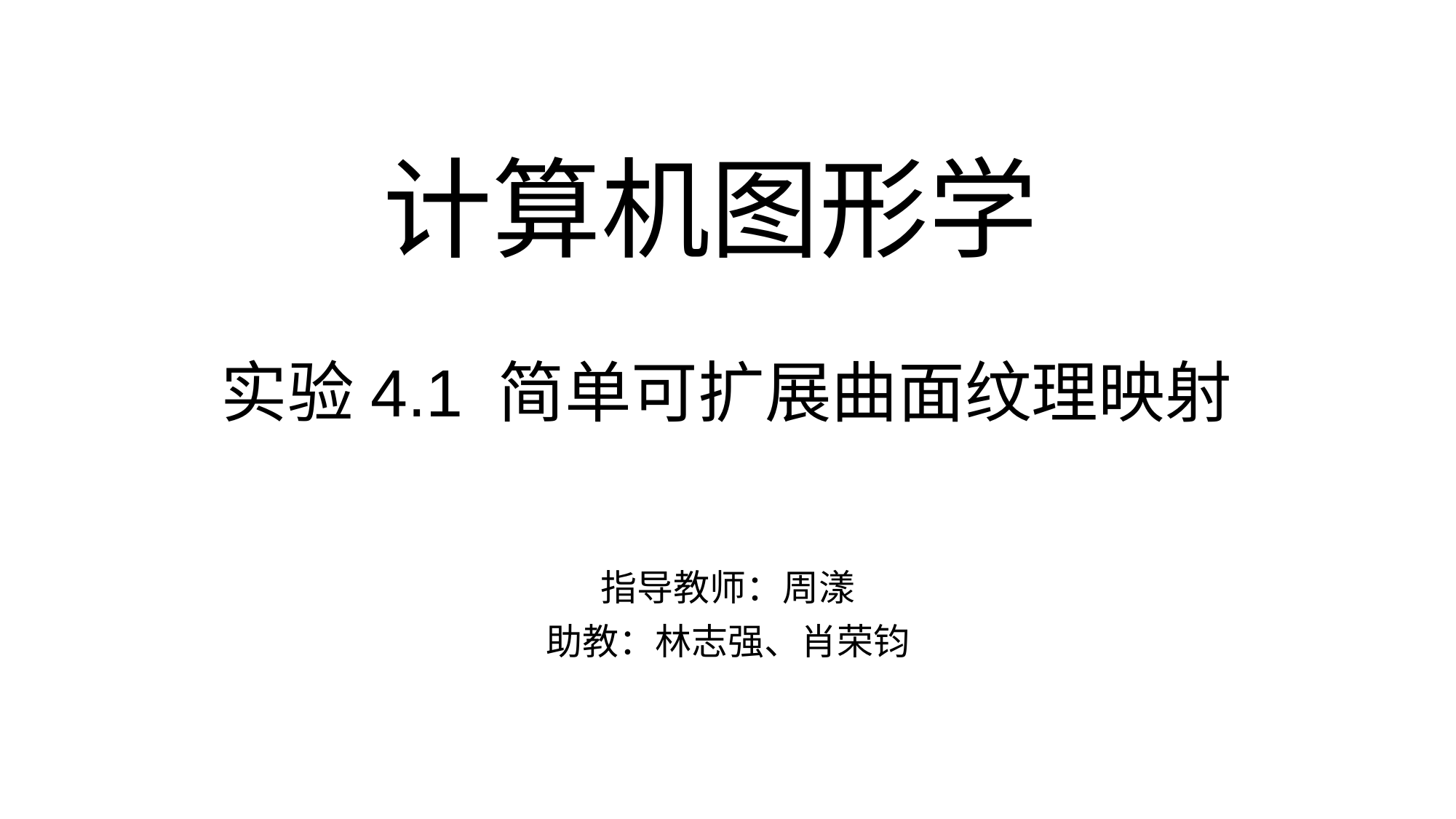

计算机图形学

实验4.1 简单可扩展曲面纹理映射
指导教师：周漾
助教：林志强、肖荣钧